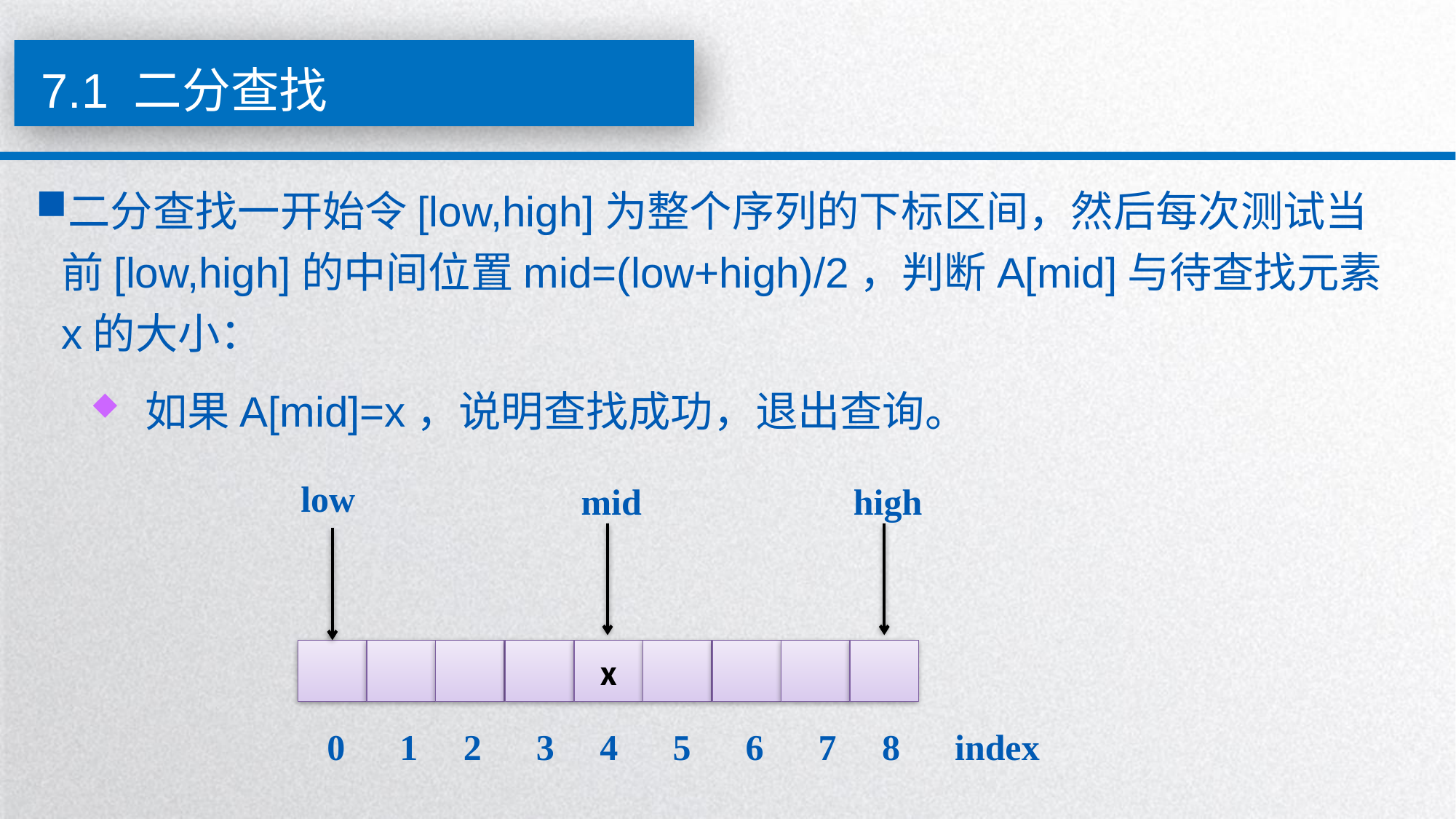

7.1 二分查找
二分查找一开始令[low,high]为整个序列的下标区间，然后每次测试当前[low,high]的中间位置mid=(low+high)/2，判断A[mid]与待查找元素x的大小：
如果A[mid]=x，说明查找成功，退出查询。
low
mid
high

x

  0      1     2      3     4      5      6      7     8      index